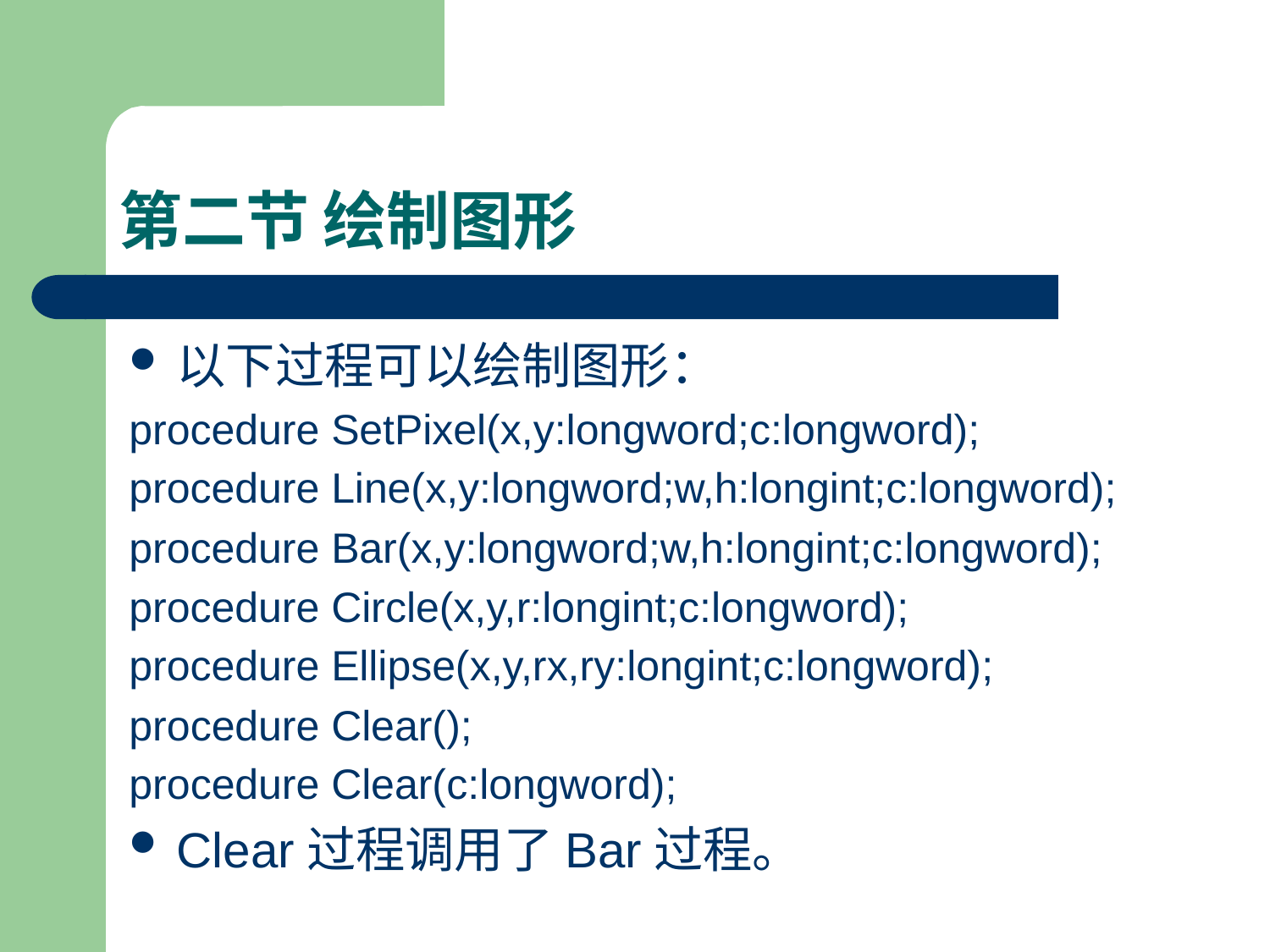

# 第二节 绘制图形
以下过程可以绘制图形：
procedure SetPixel(x,y:longword;c:longword);
procedure Line(x,y:longword;w,h:longint;c:longword);
procedure Bar(x,y:longword;w,h:longint;c:longword);
procedure Circle(x,y,r:longint;c:longword);
procedure Ellipse(x,y,rx,ry:longint;c:longword);
procedure Clear();
procedure Clear(c:longword);
Clear过程调用了Bar过程。